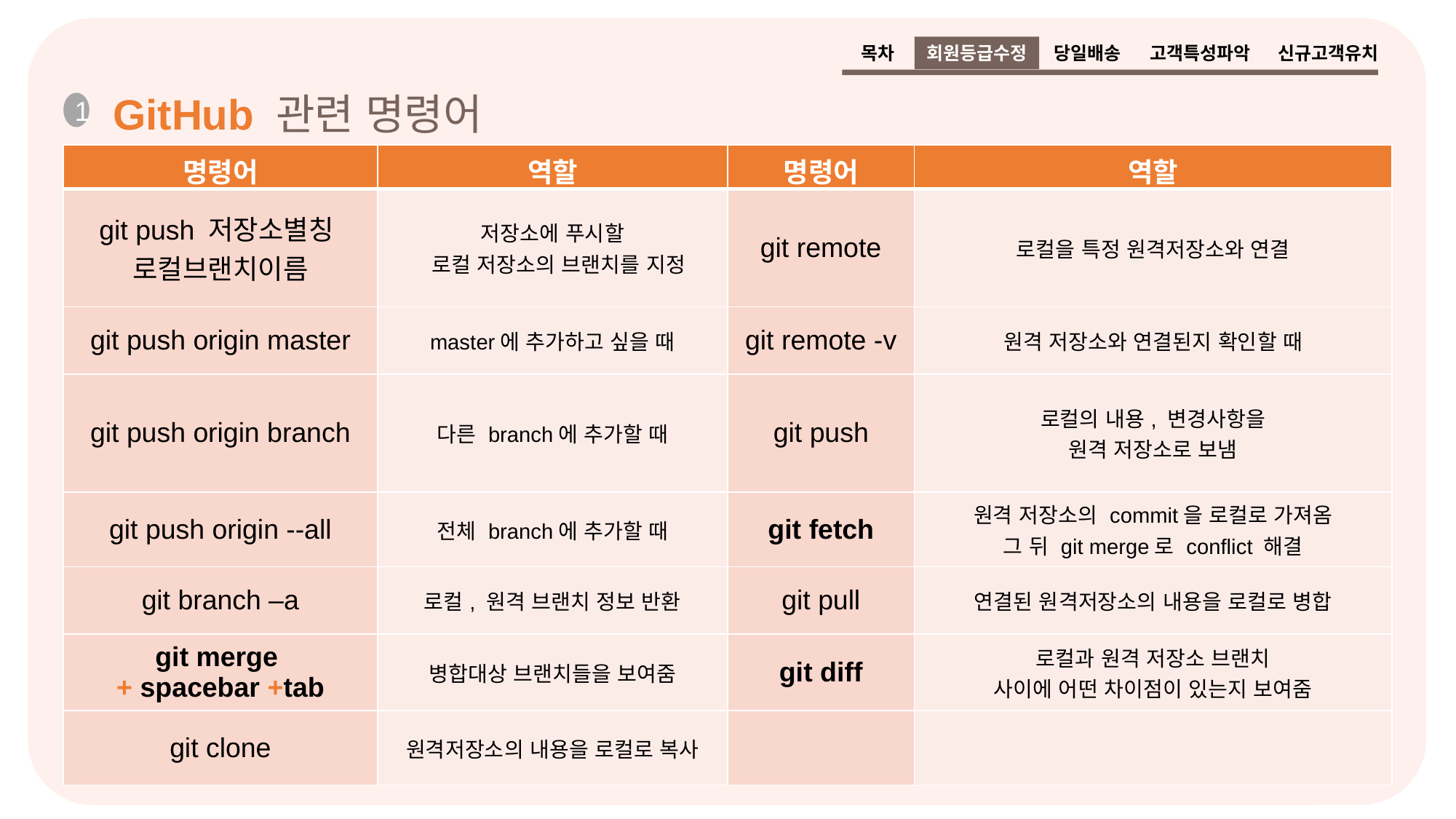

목차
회원등급수정
당일배송
고객특성파악
신규고객유치

GitHub 관련 명령어
1
| 명령어 | 역할 | 명령어 | 역할 |
| --- | --- | --- | --- |
| git push 저장소별칭 로컬브랜치이름 | 저장소에 푸시할 로컬 저장소의 브랜치를 지정 | git remote | 로컬을 특정 원격저장소와 연결 |
| git push origin master | master에 추가하고 싶을 때 | git remote -v | 원격 저장소와 연결된지 확인할 때 |
| git push origin branch | 다른 branch에 추가할 때 | git push | 로컬의 내용, 변경사항을 원격 저장소로 보냄 |
| git push origin --all | 전체 branch에 추가할 때 | git fetch | 원격 저장소의 commit을 로컬로 가져옴 그 뒤 git merge로 conflict 해결 |
| git branch –a | 로컬, 원격 브랜치 정보 반환 | git pull | 연결된 원격저장소의 내용을 로컬로 병합 |
| git merge + spacebar +tab | 병합대상 브랜치들을 보여줌 | git diff | 로컬과 원격 저장소 브랜치 사이에 어떤 차이점이 있는지 보여줌 |
| git clone | 원격저장소의 내용을 로컬로 복사 |  |  |